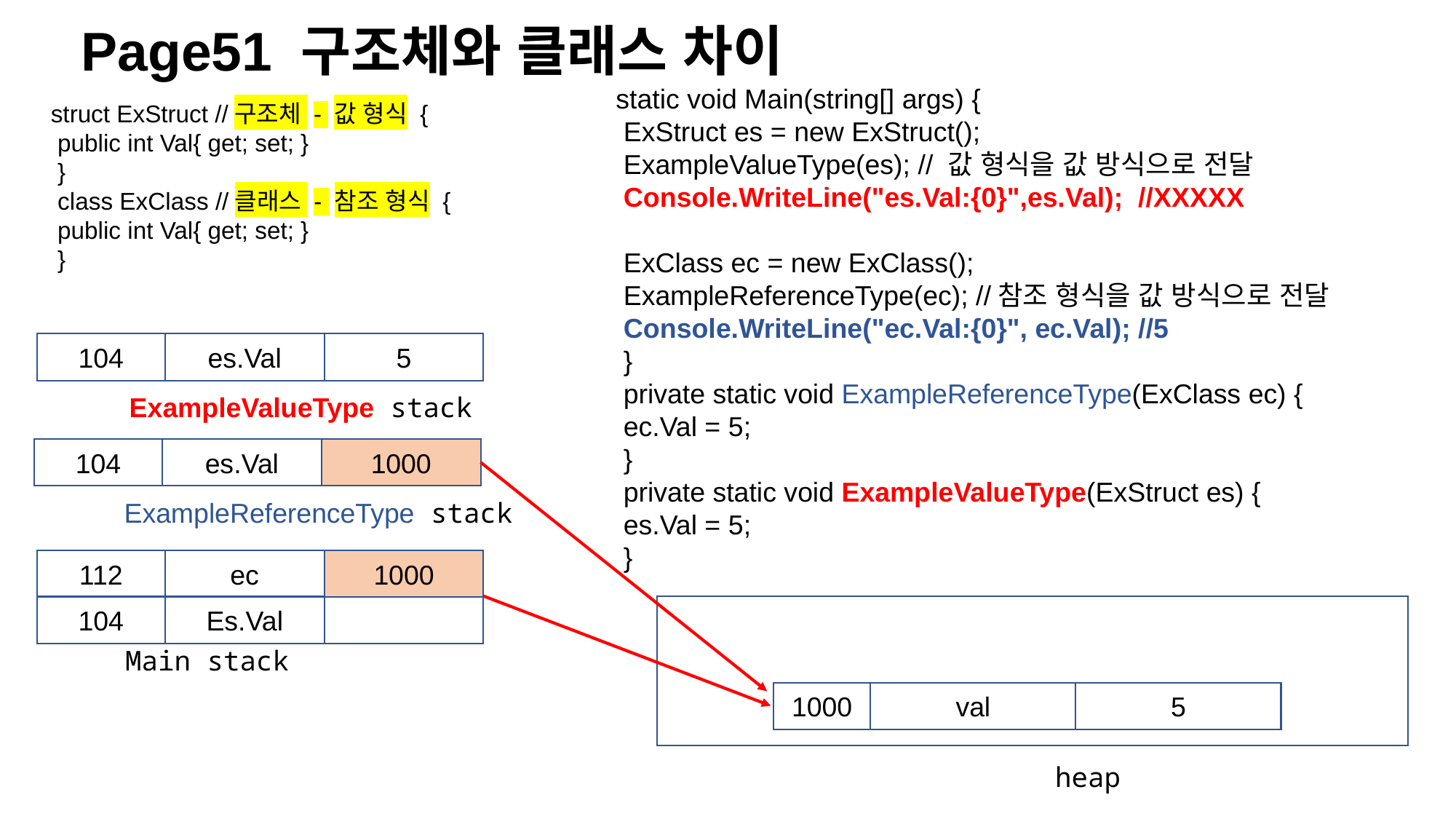

Page51 구조체와 클래스 차이
static void Main(string[] args) {
 ExStruct es = new ExStruct();
 ExampleValueType(es); // 값 형식을 값 방식으로 전달
 Console.WriteLine("es.Val:{0}",es.Val);  //XXXXX

 ExClass ec = new ExClass();
 ExampleReferenceType(ec); //참조 형식을 값 방식으로 전달
 Console.WriteLine("ec.Val:{0}", ec.Val); //5
 }
 private static void ExampleReferenceType(ExClass ec) {
 ec.Val = 5;
 }
 private static void ExampleValueType(ExStruct es) {
 es.Val = 5;
 }
struct ExStruct //구조체 - 값 형식 {
 public int Val{ get; set; }
 }
 class ExClass //클래스 - 참조 형식 {
 public int Val{ get; set; }
 }
104
es.Val
5
ExampleValueType stack
104
es.Val
1000
ExampleReferenceType stack
112
ec
1000
104
Es.Val

Main stack
5
1000
val
heap